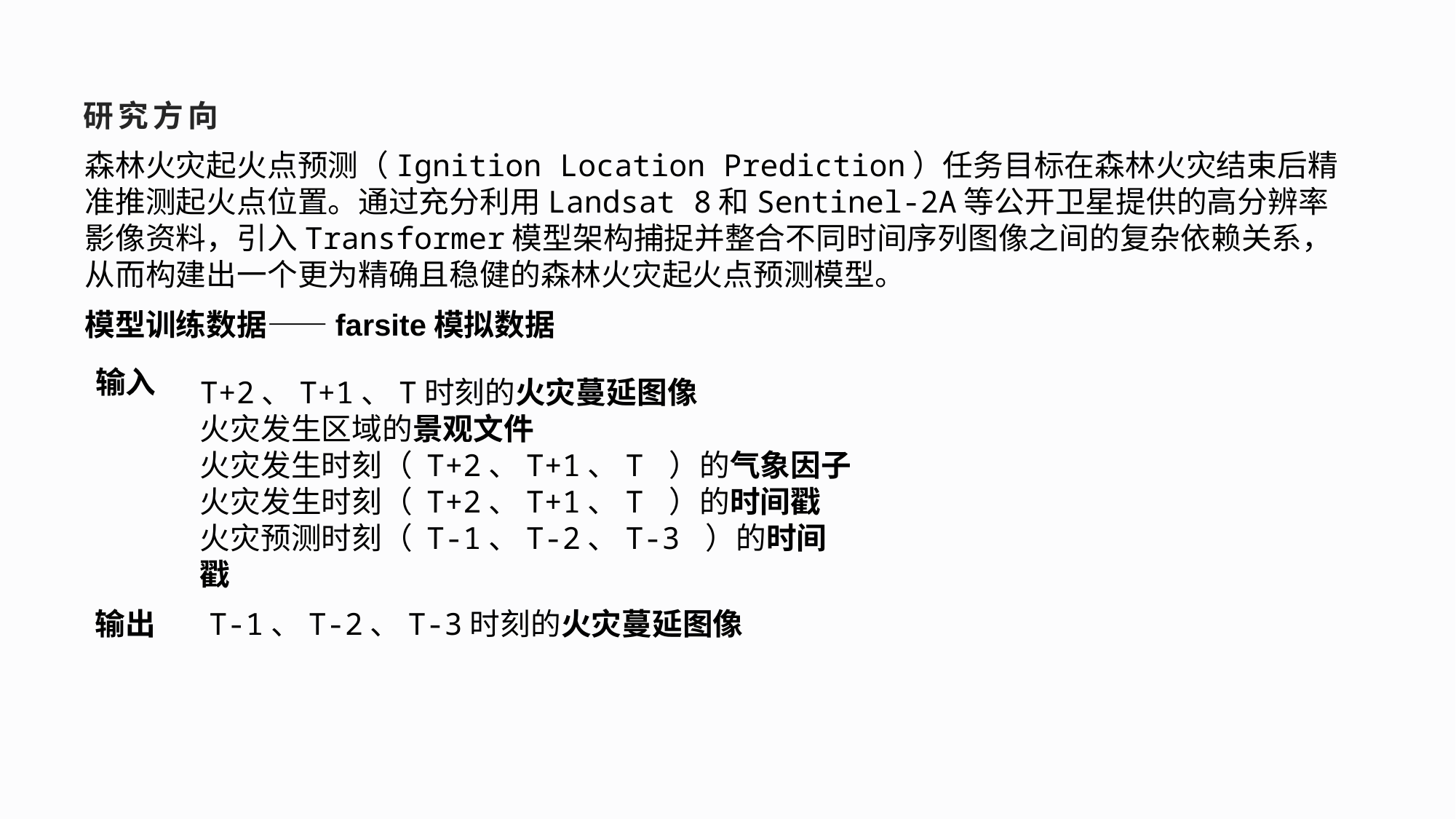

研究方向
森林火灾起火点预测（Ignition Location Prediction）任务目标在森林火灾结束后精准推测起火点位置。通过充分利用Landsat 8和Sentinel-2A等公开卫星提供的高分辨率影像资料，引入Transformer模型架构捕捉并整合不同时间序列图像之间的复杂依赖关系，从而构建出一个更为精确且稳健的森林火灾起火点预测模型。
模型训练数据——farsite模拟数据
输入
T+2、T+1、T时刻的火灾蔓延图像
火灾发生区域的景观文件
火灾发生时刻（ T+2、T+1、T ）的气象因子
火灾发生时刻（ T+2、T+1、T ）的时间戳
火灾预测时刻（ T-1、T-2、T-3 ）的时间戳
T-1、T-2、T-3时刻的火灾蔓延图像
输出